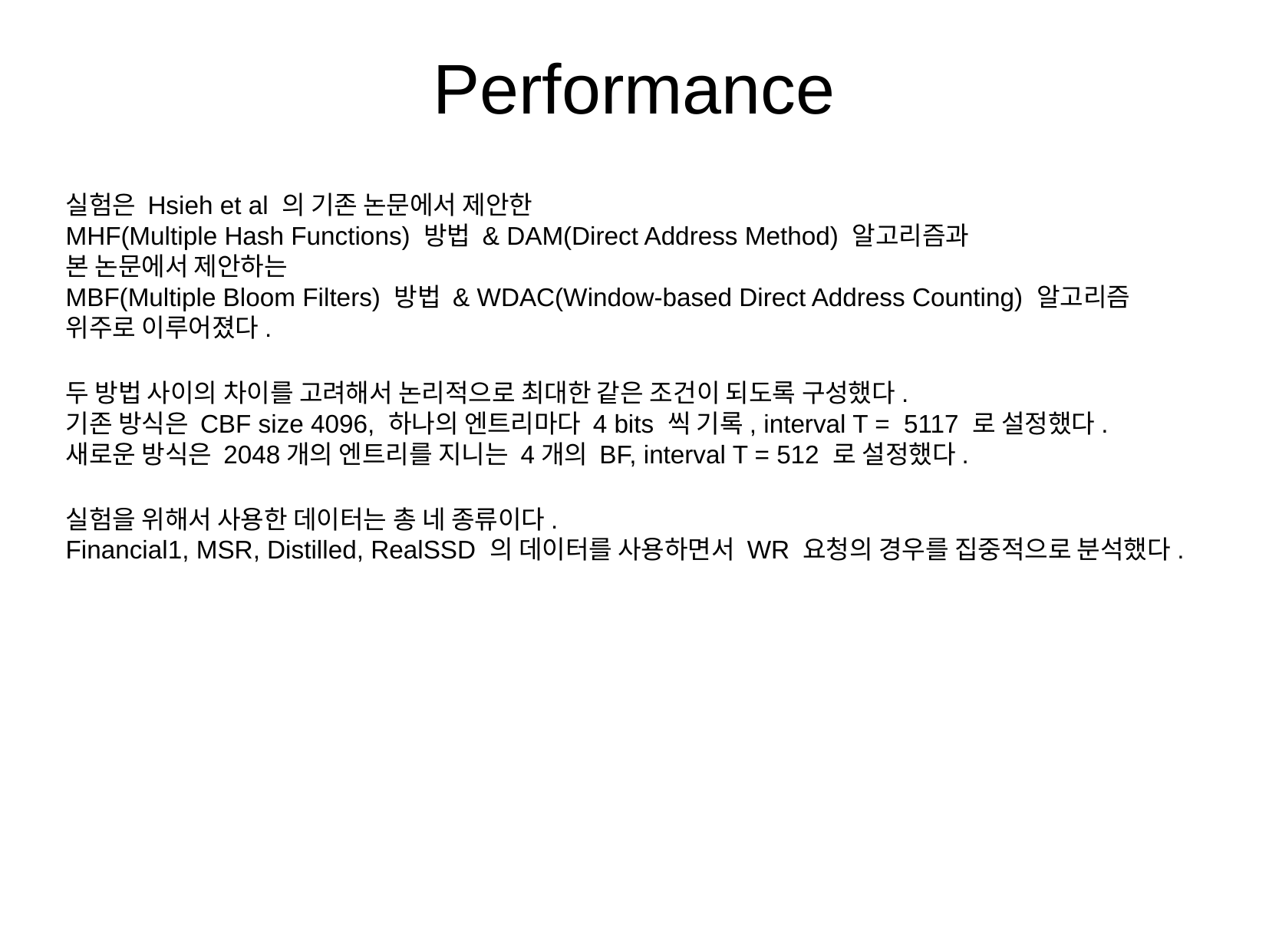

Performance
실험은 Hsieh et al 의 기존 논문에서 제안한
MHF(Multiple Hash Functions) 방법 & DAM(Direct Address Method) 알고리즘과
본 논문에서 제안하는
MBF(Multiple Bloom Filters) 방법 & WDAC(Window-based Direct Address Counting) 알고리즘 위주로 이루어졌다.

두 방법 사이의 차이를 고려해서 논리적으로 최대한 같은 조건이 되도록 구성했다.
기존 방식은 CBF size 4096, 하나의 엔트리마다 4 bits 씩 기록, interval T =  5117 로 설정했다.
새로운 방식은 2048개의 엔트리를 지니는 4개의 BF, interval T = 512 로 설정했다.

실험을 위해서 사용한 데이터는 총 네 종류이다.
Financial1, MSR, Distilled, RealSSD 의 데이터를 사용하면서 WR 요청의 경우를 집중적으로 분석했다.